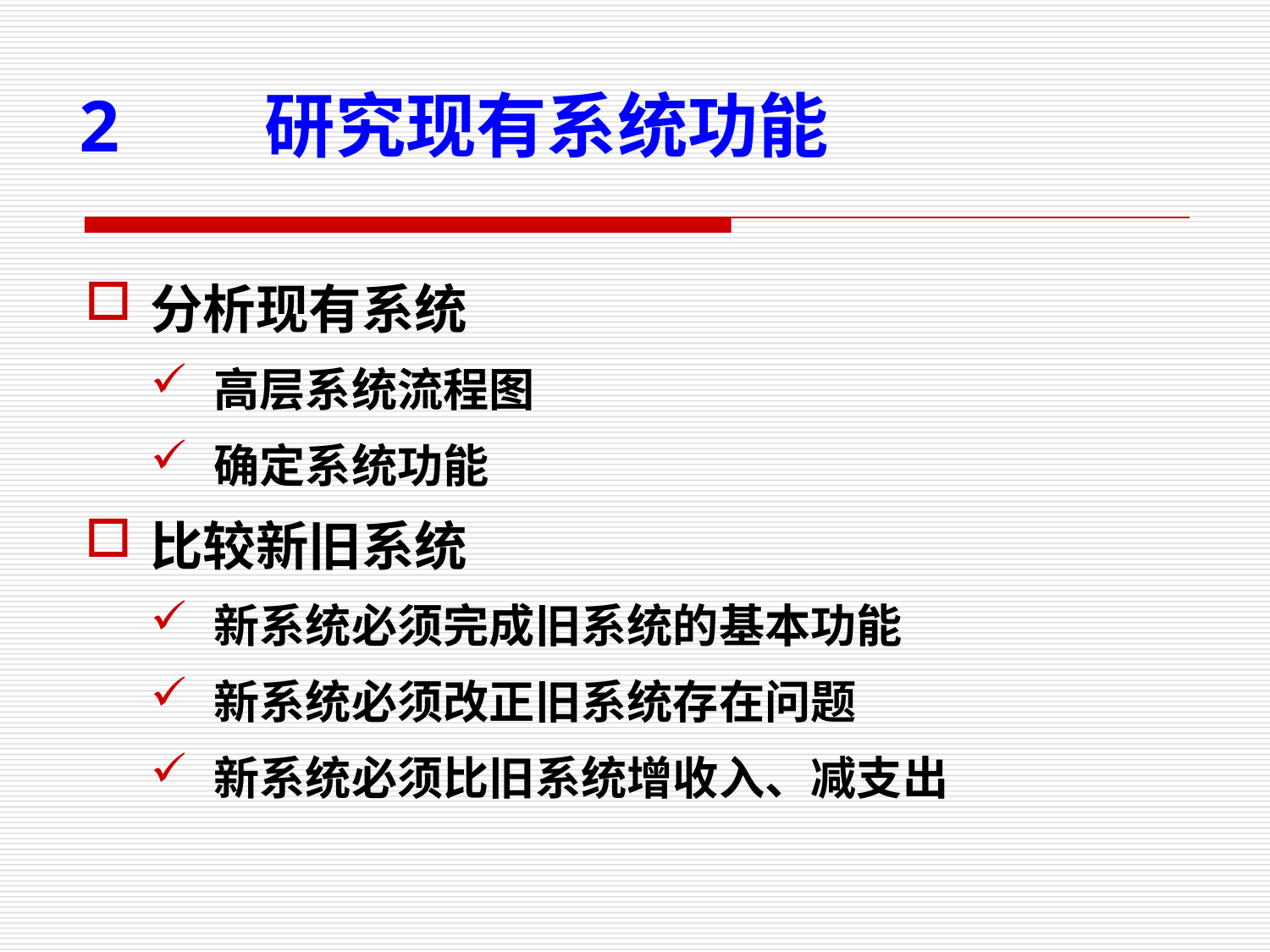

2   研究现有系统功能
分析现有系统
高层系统流程图
确定系统功能
比较新旧系统
新系统必须完成旧系统的基本功能
新系统必须改正旧系统存在问题
新系统必须比旧系统增收入、减支出